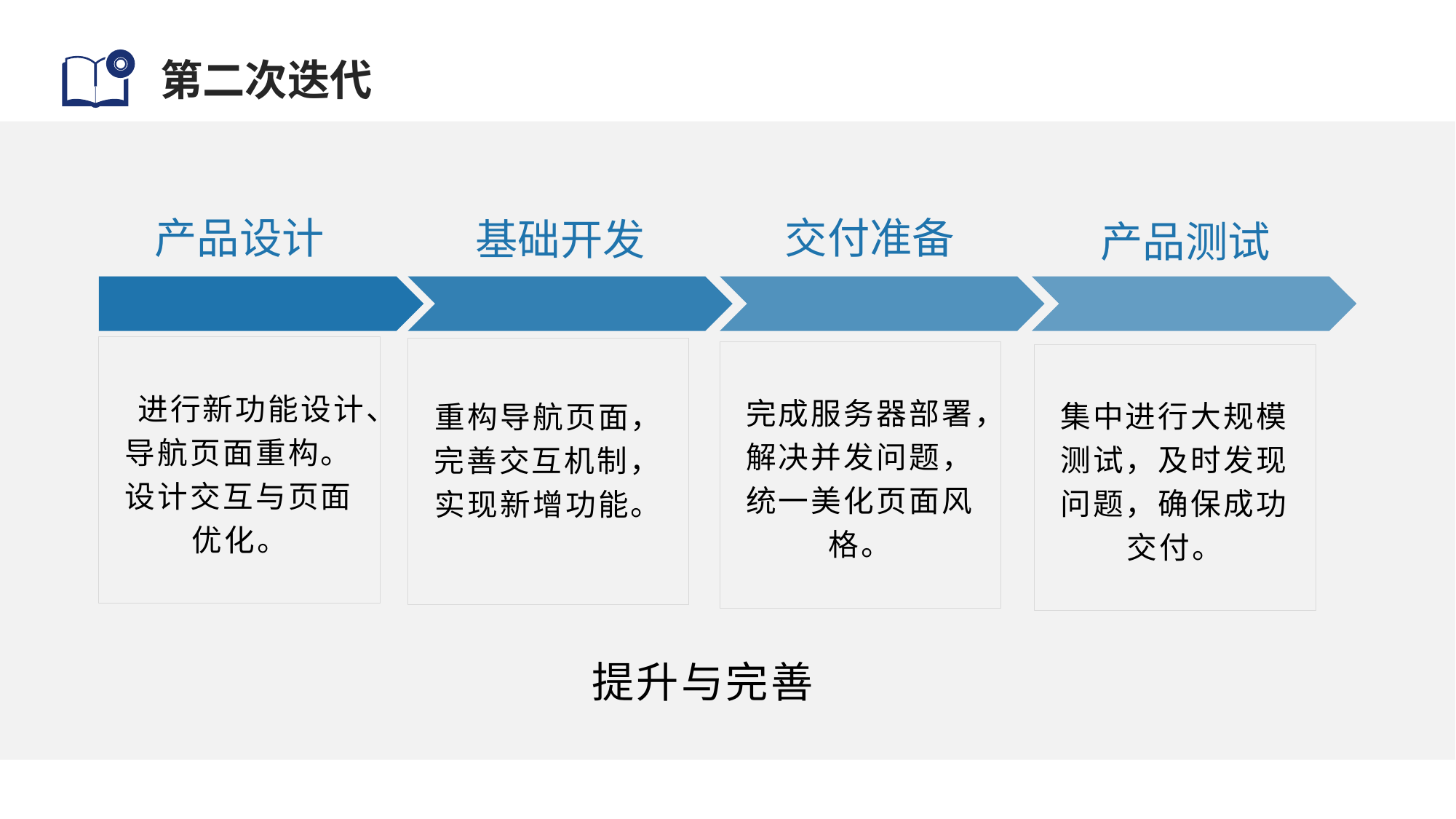

# 第二次迭代

产品设计
交付准备
基础开发
产品测试

  进行新功能设计、导航页面重构。设计交互与页面优化。
重构导航页面，
完善交互机制，实现新增功能。

完成服务器部署，解决并发问题，统一美化页面风格。
集中进行大规模测试，及时发现问题，确保成功交付。
提升与完善